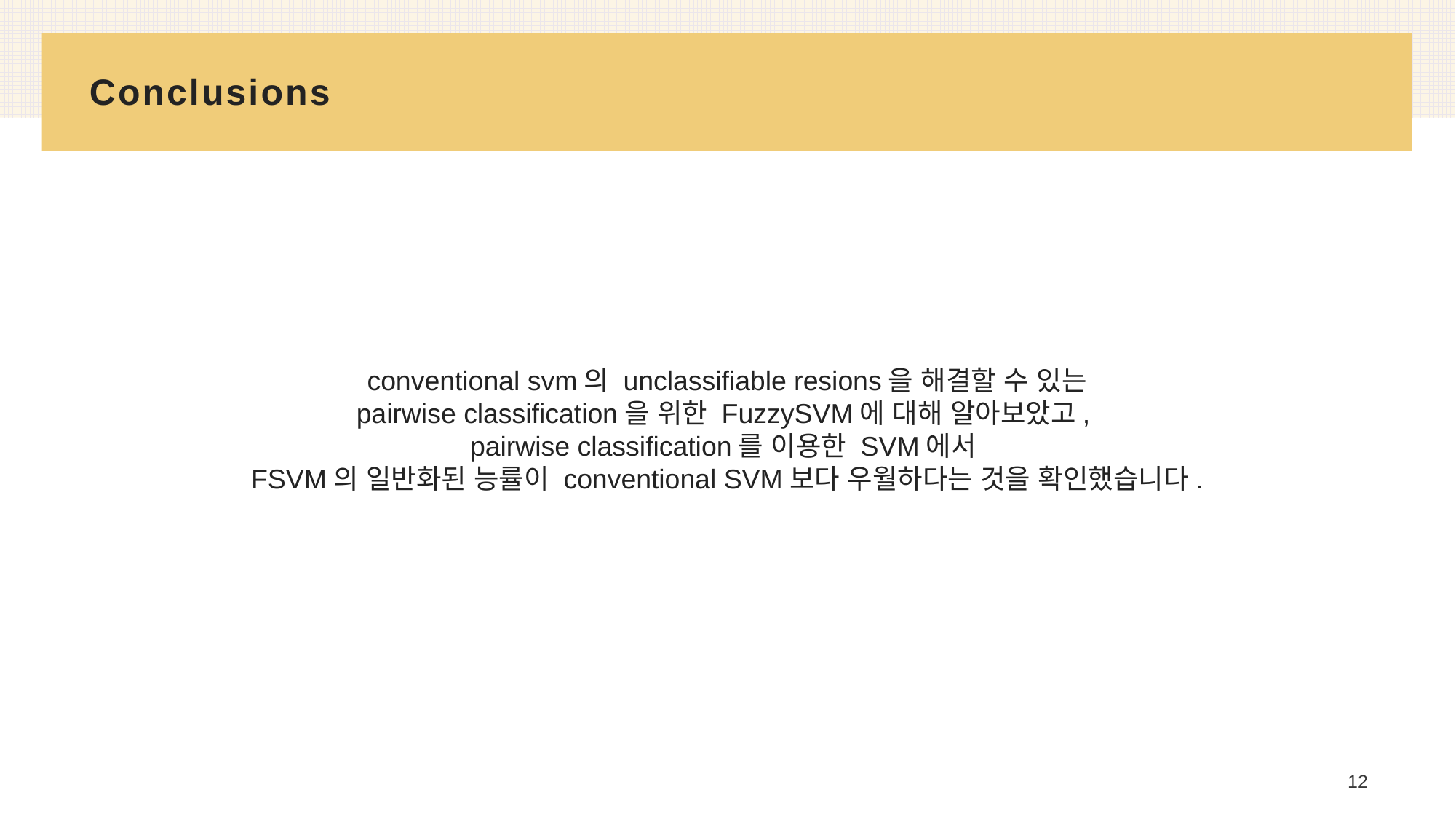

# Conclusions
conventional svm의 unclassifiable resions을 해결할 수 있는
pairwise classification을 위한 FuzzySVM에 대해 알아보았고,
pairwise classification를 이용한 SVM에서
FSVM의 일반화된 능률이 conventional SVM보다 우월하다는 것을 확인했습니다.
12